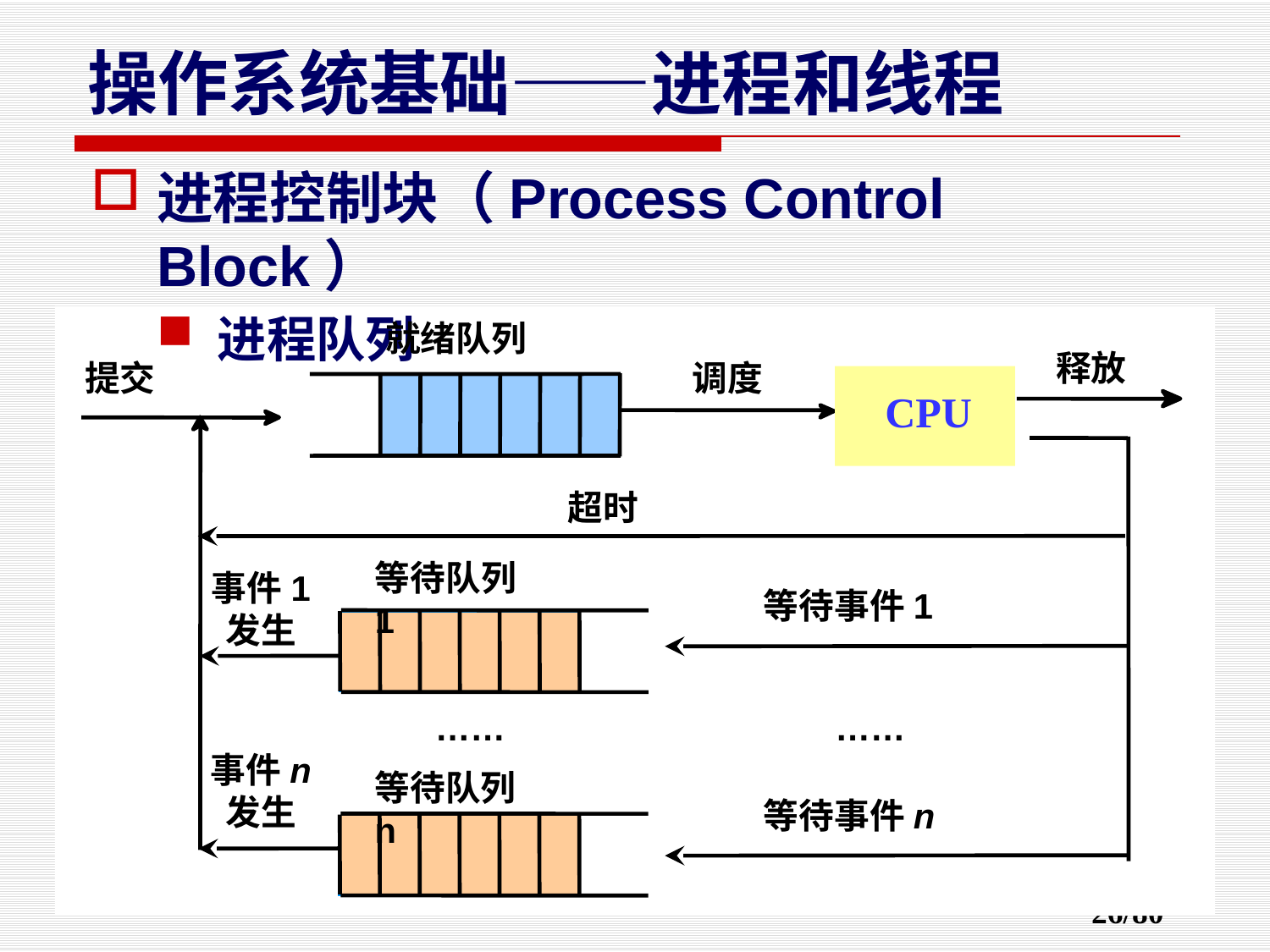

# 操作系统基础——进程和线程
进程控制块（Process Control Block）
进程队列

就绪队列
释放
提交
调度

CPU

超时

等待队列1
事件1
发生
等待事件1

……
……
事件n
发生
等待队列n
等待事件n